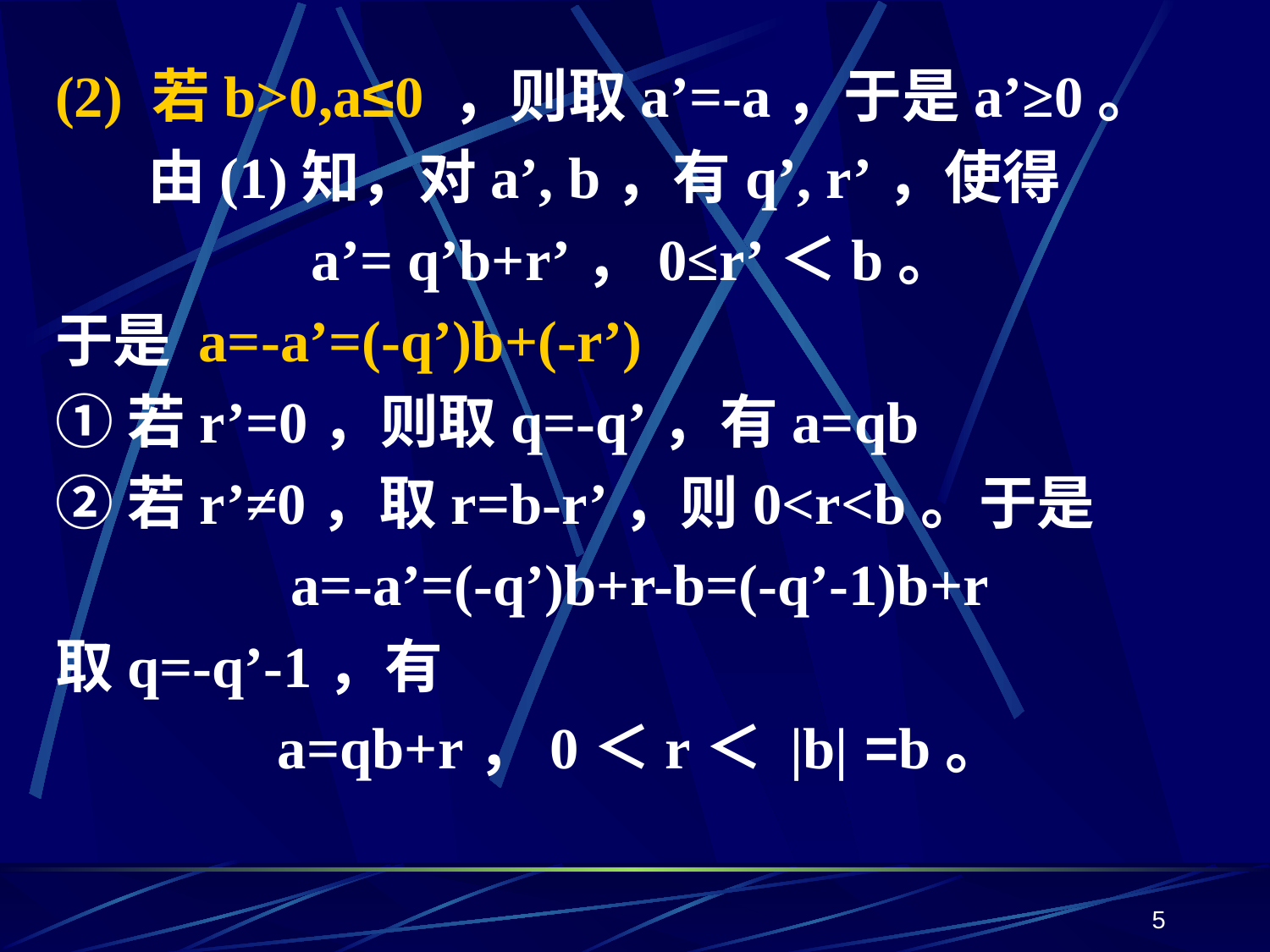

(2) 若b>0,a≤0 ，则取a’=-a，于是a’≥0。
      由(1)知，对a’, b，有q’, r’，使得
a’= q’b+r’，0≤r’＜b。
于是 a=-a’=(-q’)b+(-r’)
①若r’=0，则取q=-q’，有a=qb
②若r’≠0，取r=b-r’，则0<r<b。于是
a=-a’=(-q’)b+r-b=(-q’-1)b+r
取q=-q’-1，有
a=qb+r，0＜r＜ |b| =b。

5